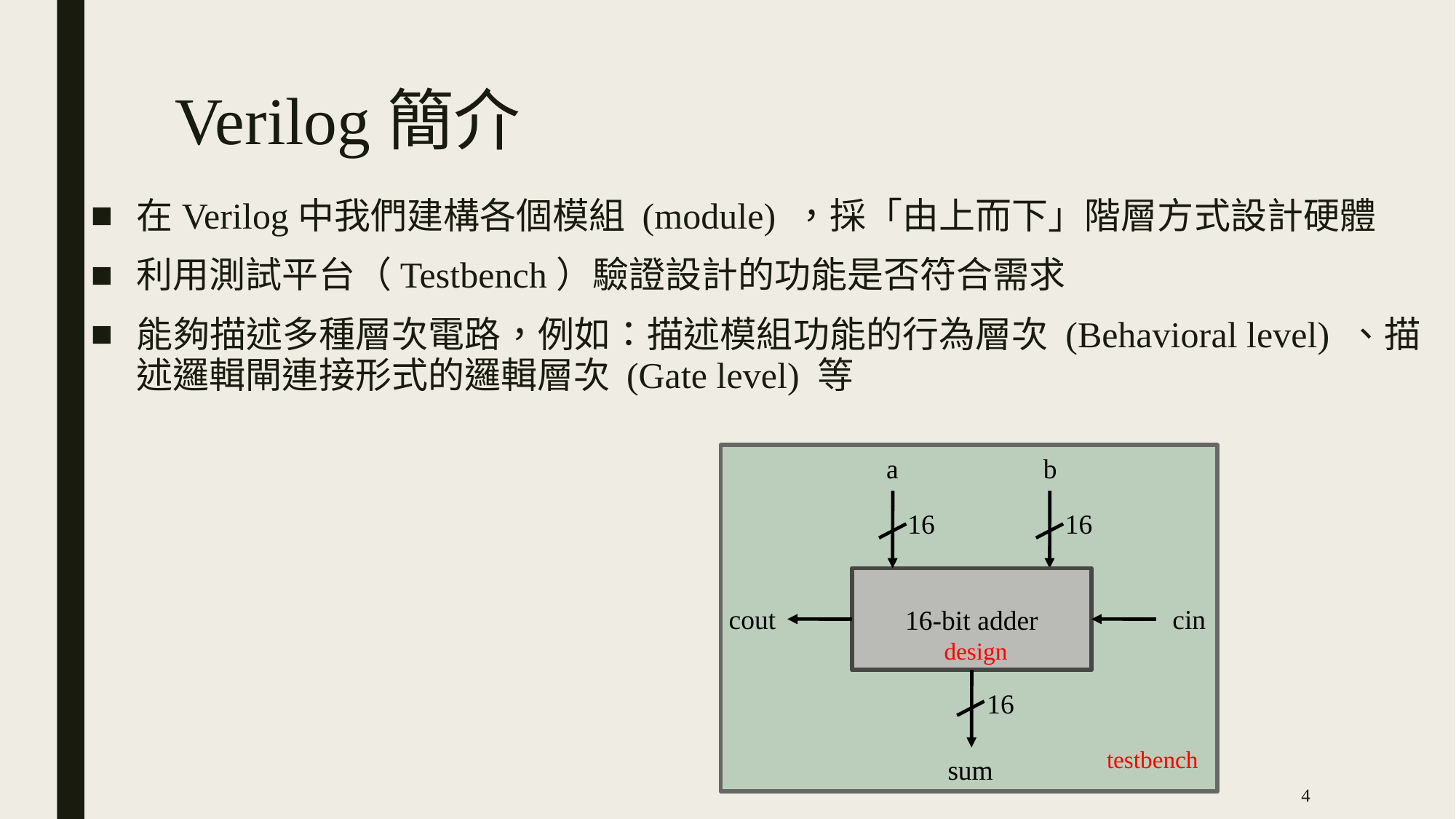

# Verilog簡介
在Verilog中我們建構各個模組 (module) ，採「由上而下」階層方式設計硬體
利用測試平台（Testbench）驗證設計的功能是否符合需求
能夠描述多種層次電路，例如：描述模組功能的行為層次 (Behavioral level) 、描述邏輯閘連接形式的邏輯層次 (Gate level) 等

a
b
16
16
16-bit adder
cout
cin
16
sum
design
testbench
4